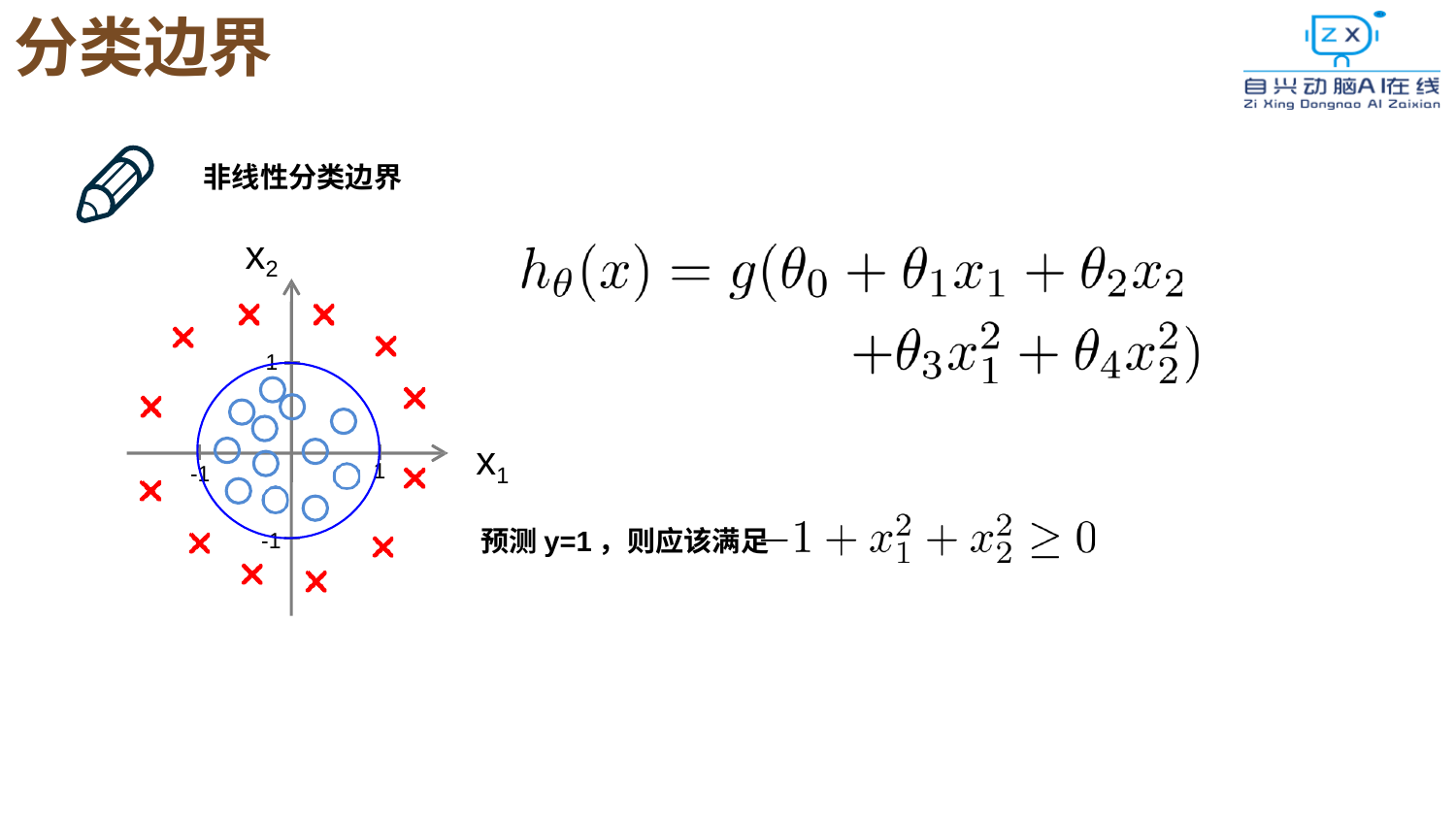

分类边界

# 非线性分类边界
x2

1

x1

1
-1

预测y=1，则应该满足
-1